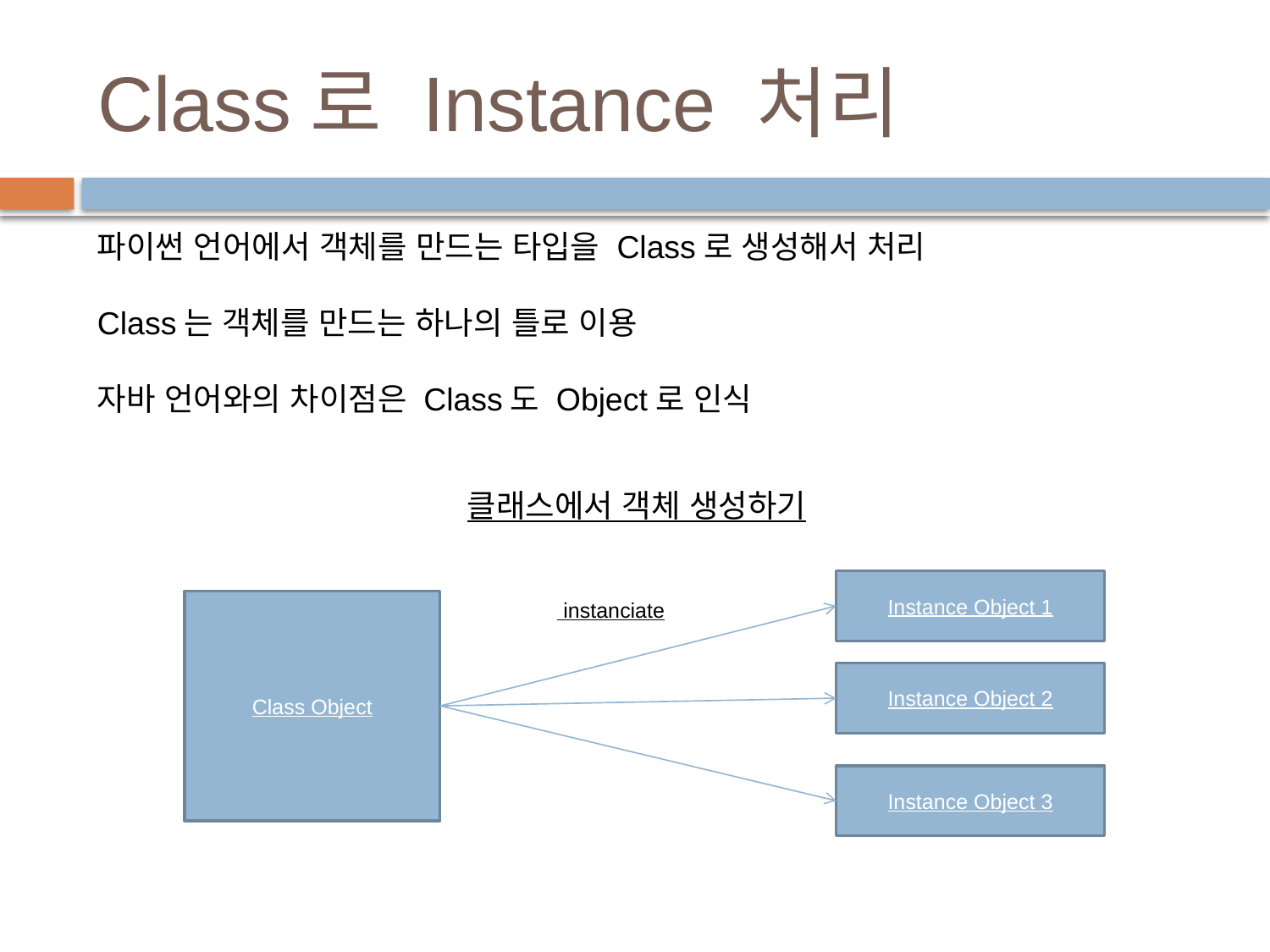

# Class로 Instance 처리
파이썬 언어에서 객체를 만드는 타입을 Class로 생성해서 처리

Class는 객체를 만드는 하나의 틀로 이용

자바 언어와의 차이점은 Class도 Object로 인식

클래스에서 객체 생성하기
Instance Object 1
Class Object
 instanciate
Instance Object 2
Instance Object 3